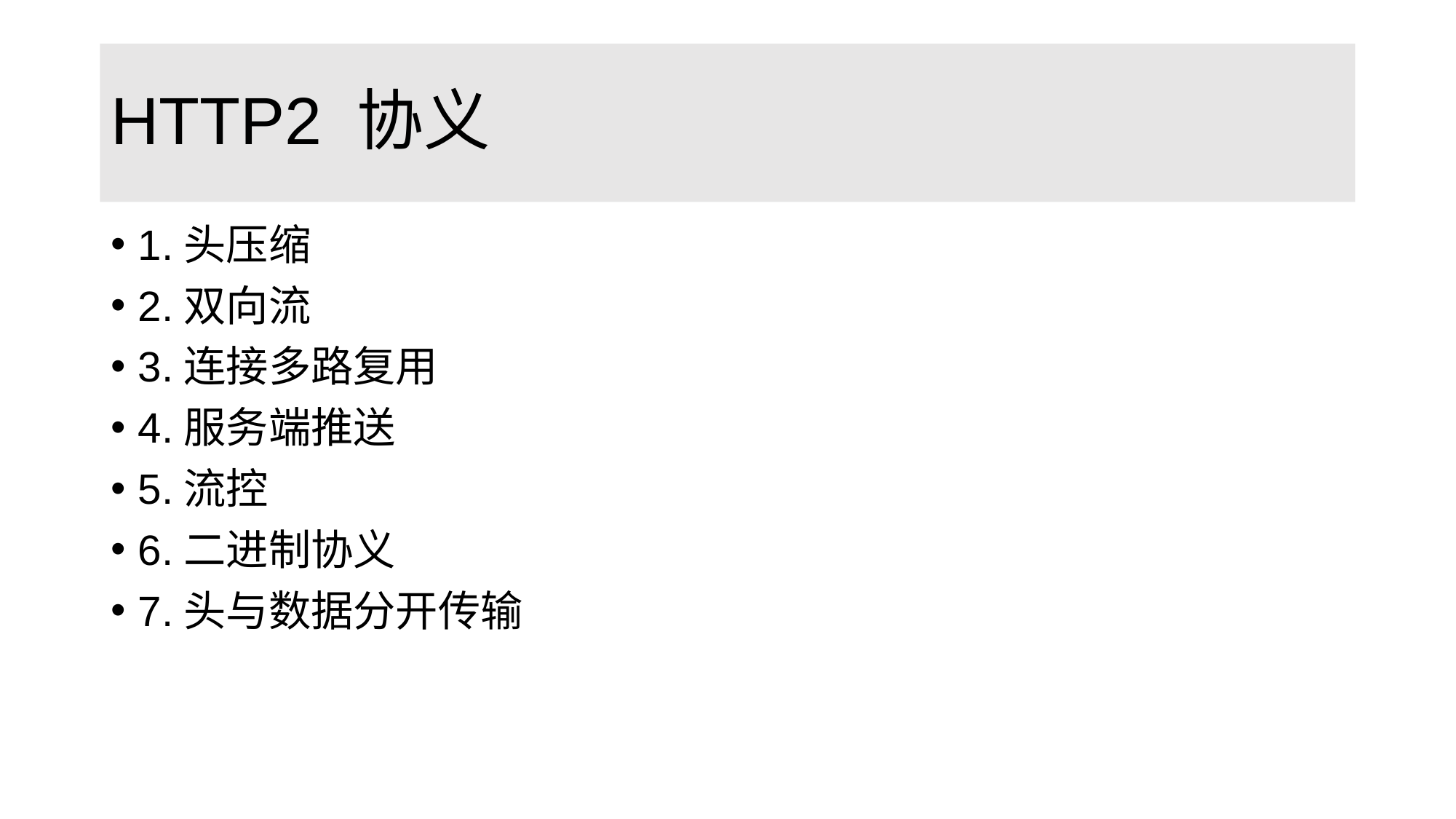

# HTTP2 协义
1.头压缩
2.双向流
3.连接多路复用
4.服务端推送
5.流控
6.二进制协义
7.头与数据分开传输